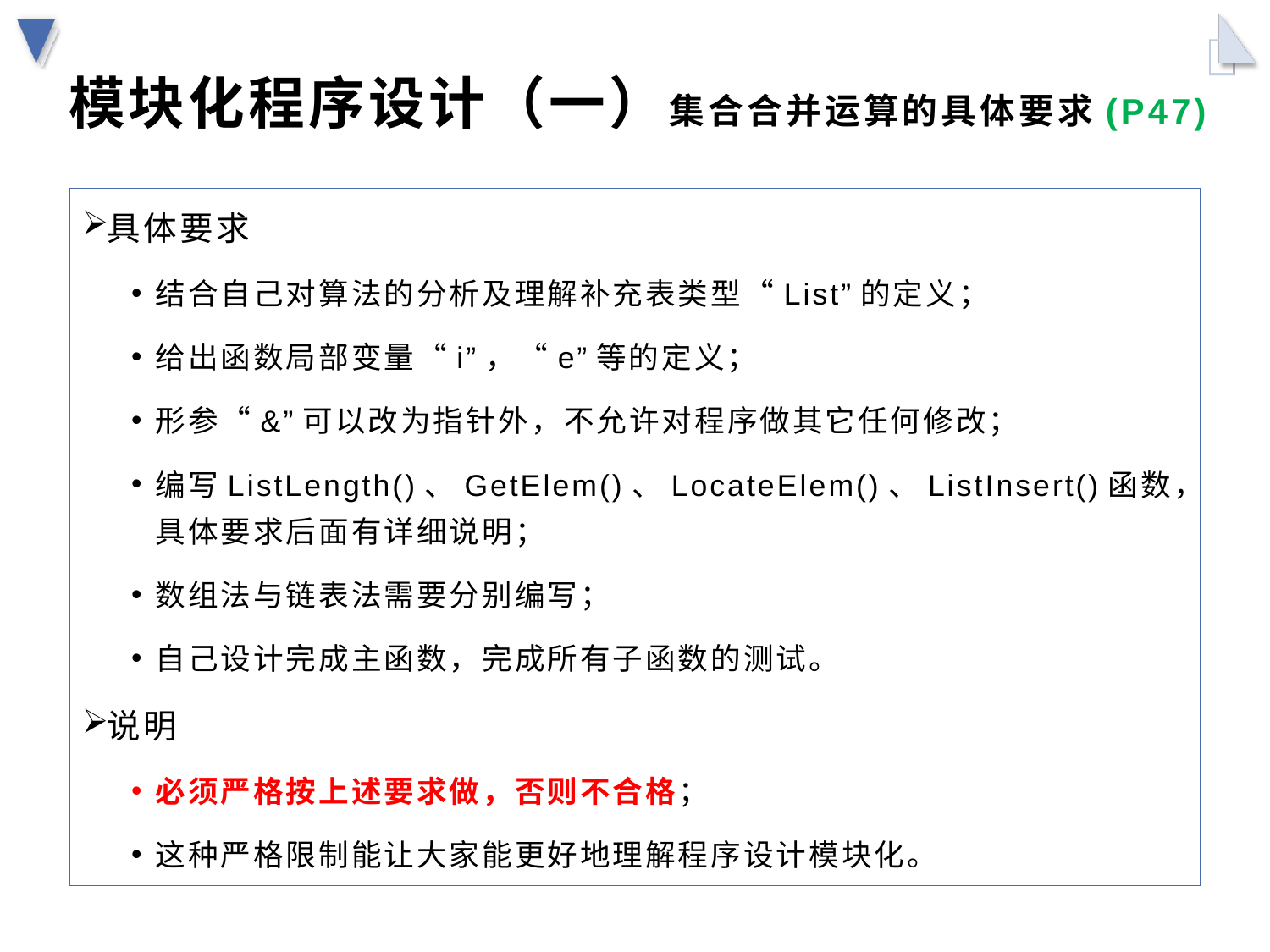

模块化程序设计（一）集合合并运算的具体要求(P47)

具体要求
结合自己对算法的分析及理解补充表类型“List”的定义；
给出函数局部变量“i”，“e”等的定义；
形参“&”可以改为指针外，不允许对程序做其它任何修改；
编写ListLength()、GetElem()、LocateElem()、ListInsert()函数，具体要求后面有详细说明；
数组法与链表法需要分别编写；
自己设计完成主函数，完成所有子函数的测试。
说明
必须严格按上述要求做，否则不合格；
这种严格限制能让大家能更好地理解程序设计模块化。

8